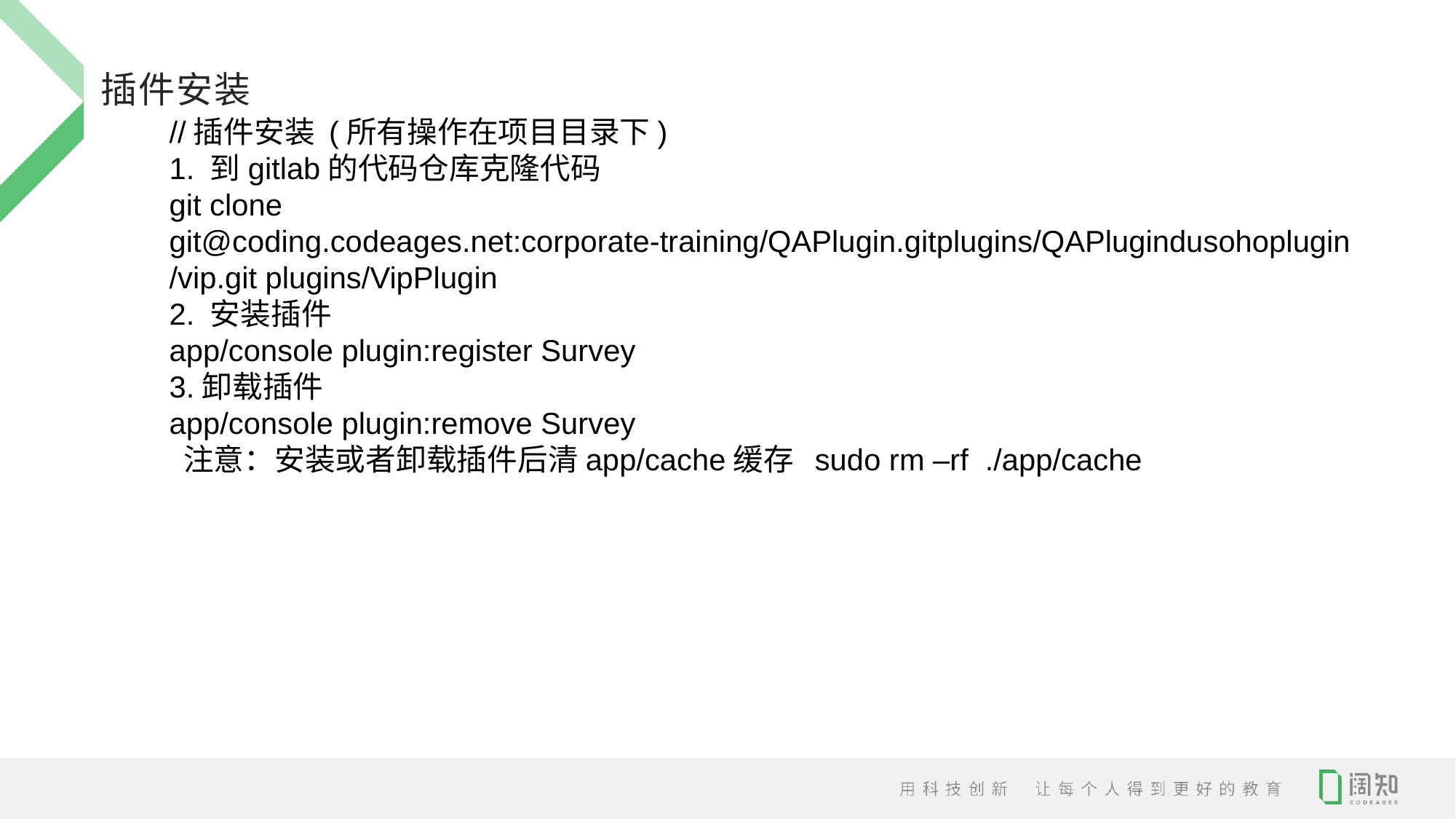

插件安装

//插件安装 (所有操作在项目目录下)
1. 到gitlab的代码仓库克隆代码
git clone git@coding.codeages.net:corporate-training/QAPlugin.gitplugins/QAPlugindusohoplugin/vip.git plugins/VipPlugin
2. 安装插件
app/console plugin:register Survey
3.卸载插件
app/console plugin:remove Survey
 注意：安装或者卸载插件后清app/cache缓存  sudo rm –rf  ./app/cache